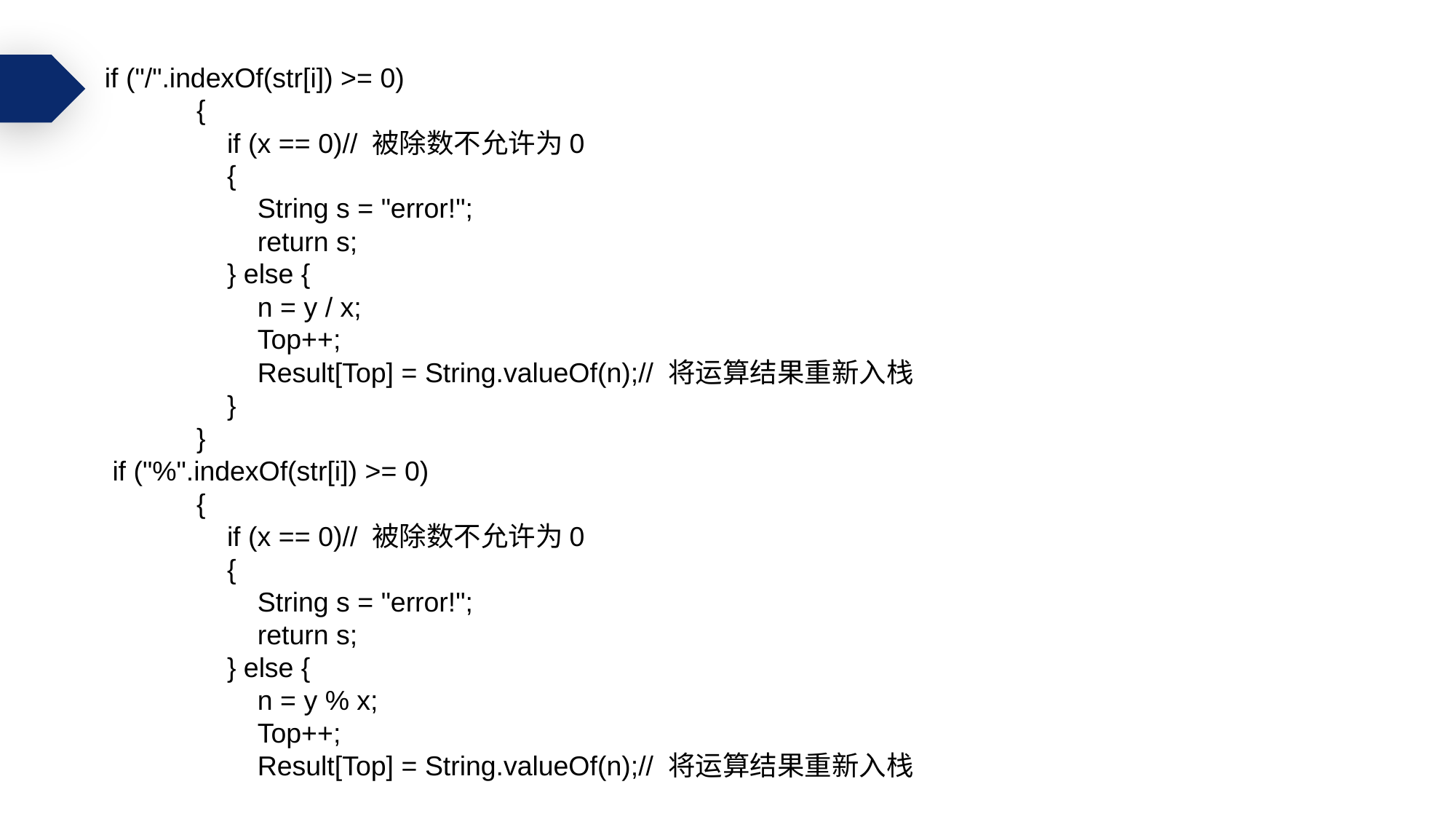

if ("/".indexOf(str[i]) >= 0)
            {
                if (x == 0)// 被除数不允许为0
                {
                    String s = "error!";
                    return s;
                } else {
                    n = y / x;
                    Top++;
                    Result[Top] = String.valueOf(n);// 将运算结果重新入栈
                }
            }
 if ("%".indexOf(str[i]) >= 0)
            {
                if (x == 0)// 被除数不允许为0
                {
                    String s = "error!";
                    return s;
                } else {
                    n = y % x;
                    Top++;
                    Result[Top] = String.valueOf(n);// 将运算结果重新入栈